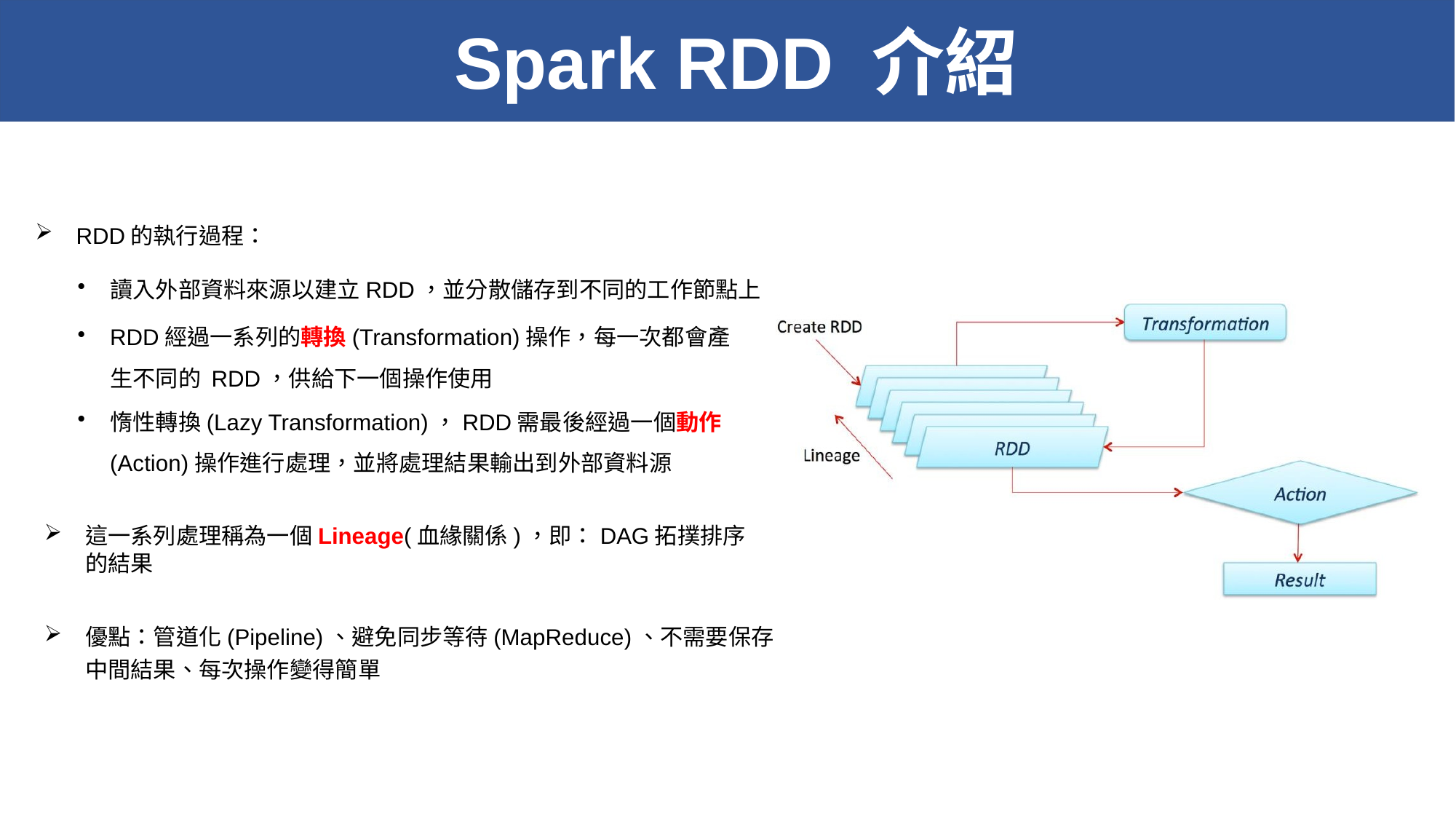

Spark RDD 介紹
RDD的執行過程：
讀入外部資料來源以建立RDD，並分散儲存到不同的工作節點上
RDD經過一系列的轉換(Transformation)操作，每一次都會產生不同的 RDD，供給下一個操作使用
惰性轉換(Lazy Transformation)，RDD需最後經過一個動作(Action)操作進行處理，並將處理結果輸出到外部資料源

這一系列處理稱為一個Lineage(血緣關係)，即：DAG拓撲排序的結果

優點：管道化(Pipeline)、避免同步等待(MapReduce)、不需要保存中間結果、每次操作變得簡單